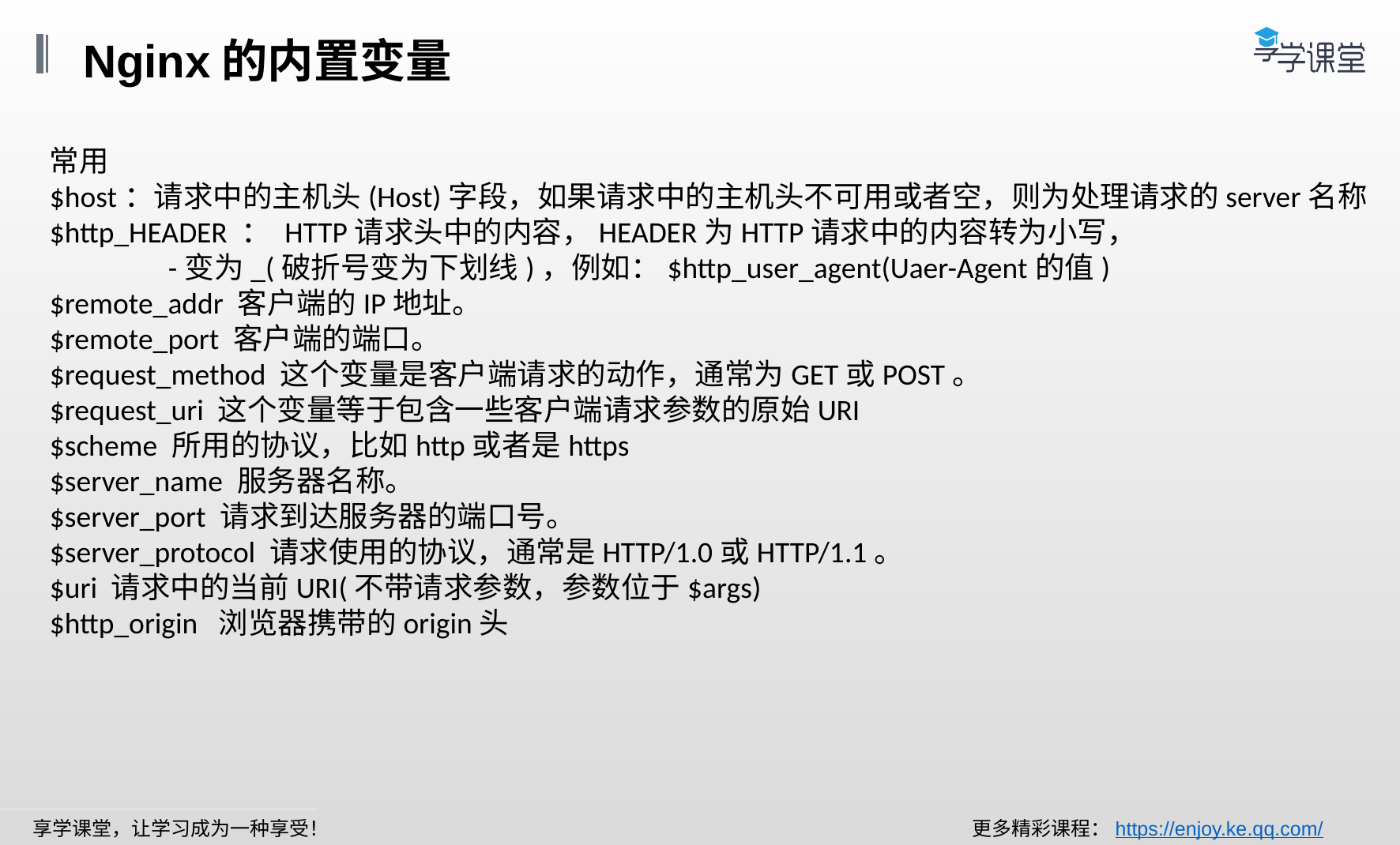

Nginx的内置变量
常用
$host：请求中的主机头(Host)字段，如果请求中的主机头不可用或者空，则为处理请求的server名称
$http_HEADER ： HTTP请求头中的内容，HEADER为HTTP请求中的内容转为小写，
	-变为_(破折号变为下划线)，例如：$http_user_agent(Uaer-Agent的值)
$remote_addr 客户端的IP地址。
$remote_port 客户端的端口。
$request_method 这个变量是客户端请求的动作，通常为GET或POST。
$request_uri 这个变量等于包含一些客户端请求参数的原始URI
$scheme 所用的协议，比如http或者是https
$server_name 服务器名称。
$server_port 请求到达服务器的端口号。
$server_protocol 请求使用的协议，通常是HTTP/1.0或HTTP/1.1。
$uri 请求中的当前URI(不带请求参数，参数位于$args)
$http_origin  浏览器携带的origin头